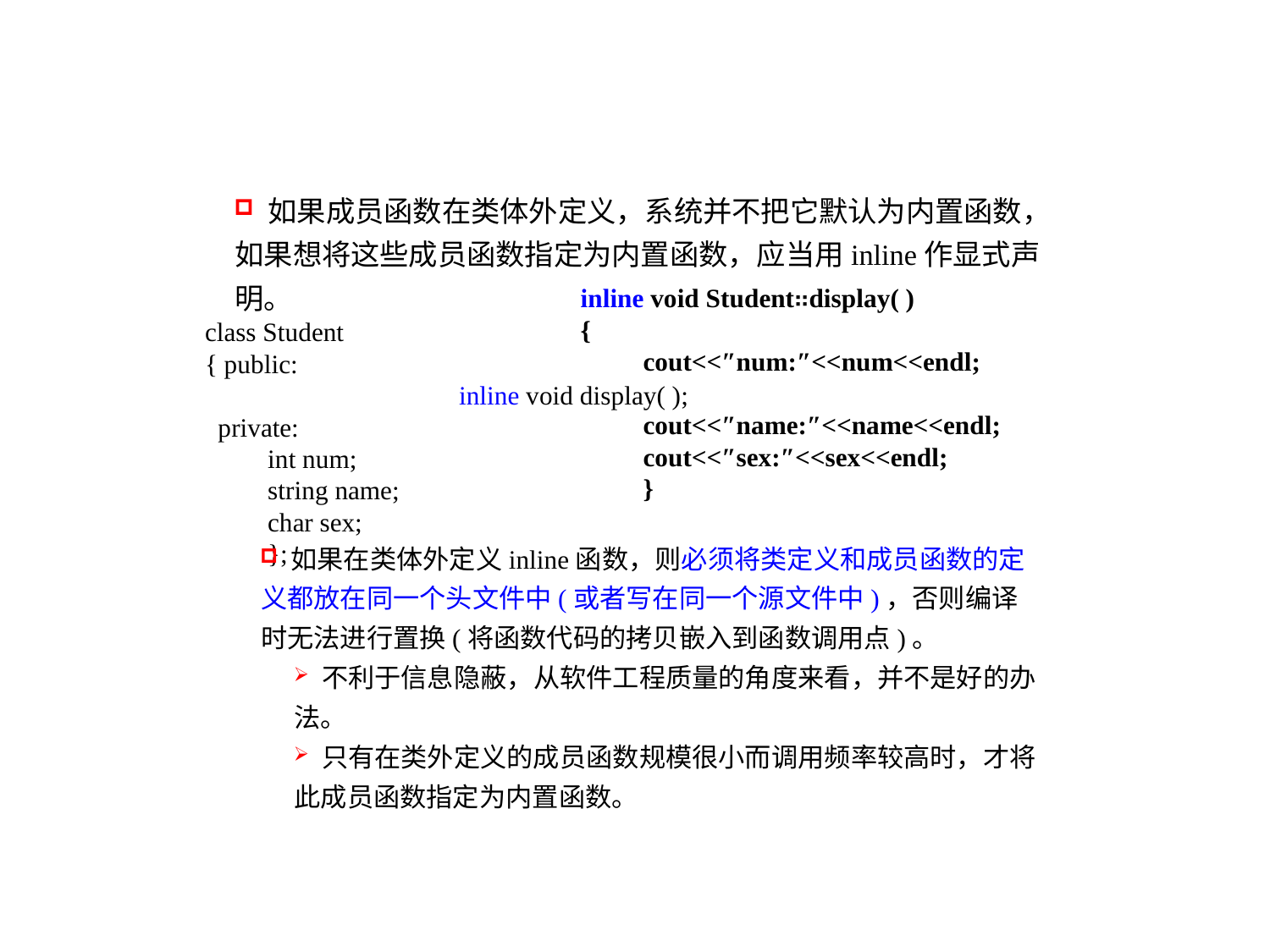

如果成员函数在类体外定义，系统并不把它默认为内置函数，如果想将这些成员函数指定为内置函数，应当用inline作显式声明。
class Student
{ public:
		inline void display( );
  private:
int num;
string name;
char sex;
};
inline void Student∷display( )
{
cout<<″num:″<<num<<endl;
cout<<″name:″<<name<<endl;
cout<<″sex:″<<sex<<endl;
}
 如果在类体外定义inline函数，则必须将类定义和成员函数的定义都放在同一个头文件中(或者写在同一个源文件中)，否则编译时无法进行置换(将函数代码的拷贝嵌入到函数调用点)。
 不利于信息隐蔽，从软件工程质量的角度来看，并不是好的办法。
 只有在类外定义的成员函数规模很小而调用频率较高时，才将此成员函数指定为内置函数。